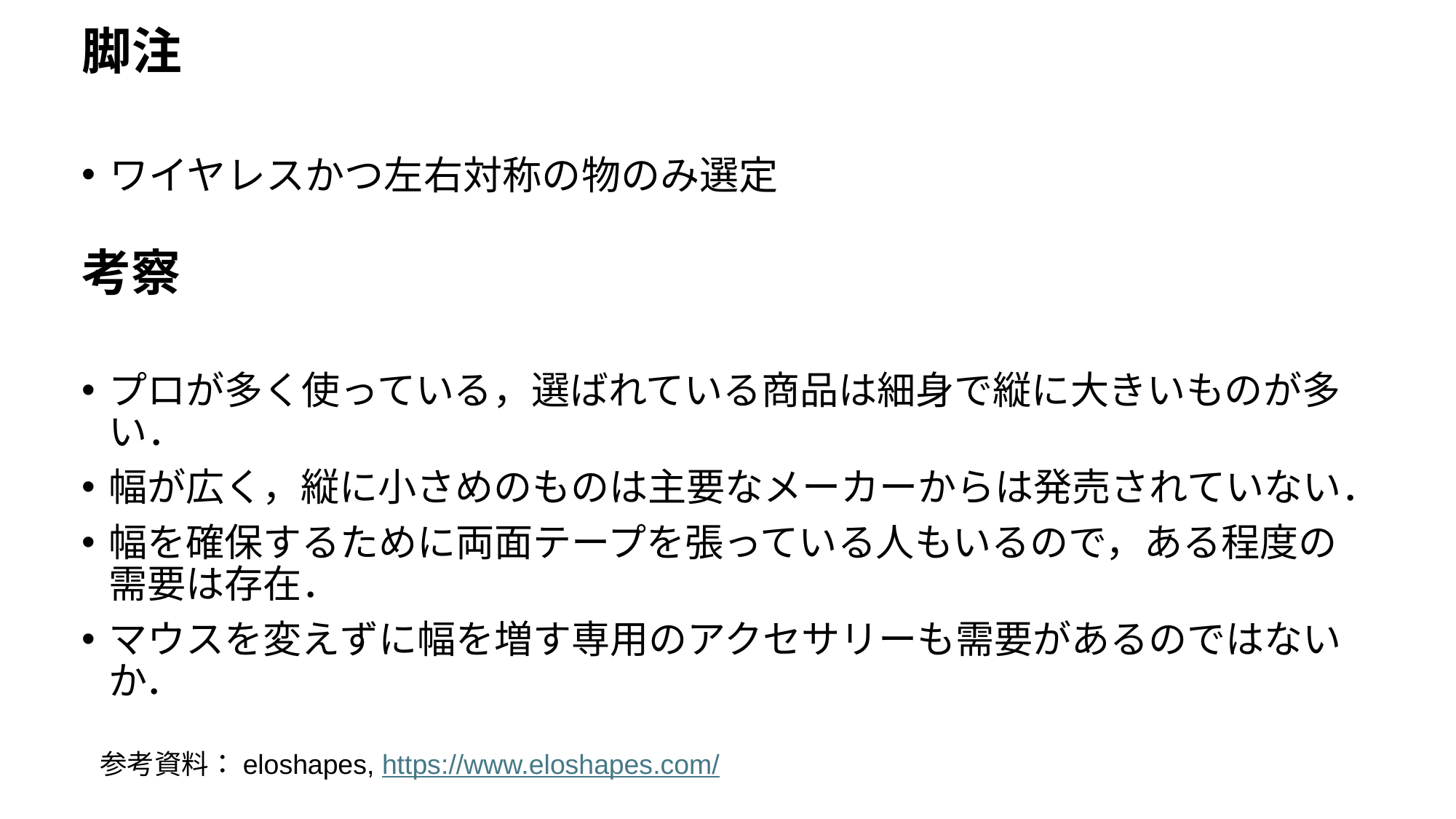

脚注
ワイヤレスかつ左右対称の物のみ選定

考察

プロが多く使っている，選ばれている商品は細身で縦に大きいものが多い．
幅が広く，縦に小さめのものは主要なメーカーからは発売されていない．
幅を確保するために両面テープを張っている人もいるので，ある程度の需要は存在．
マウスを変えずに幅を増す専用のアクセサリーも需要があるのではないか．

参考資料：eloshapes, https://www.eloshapes.com/